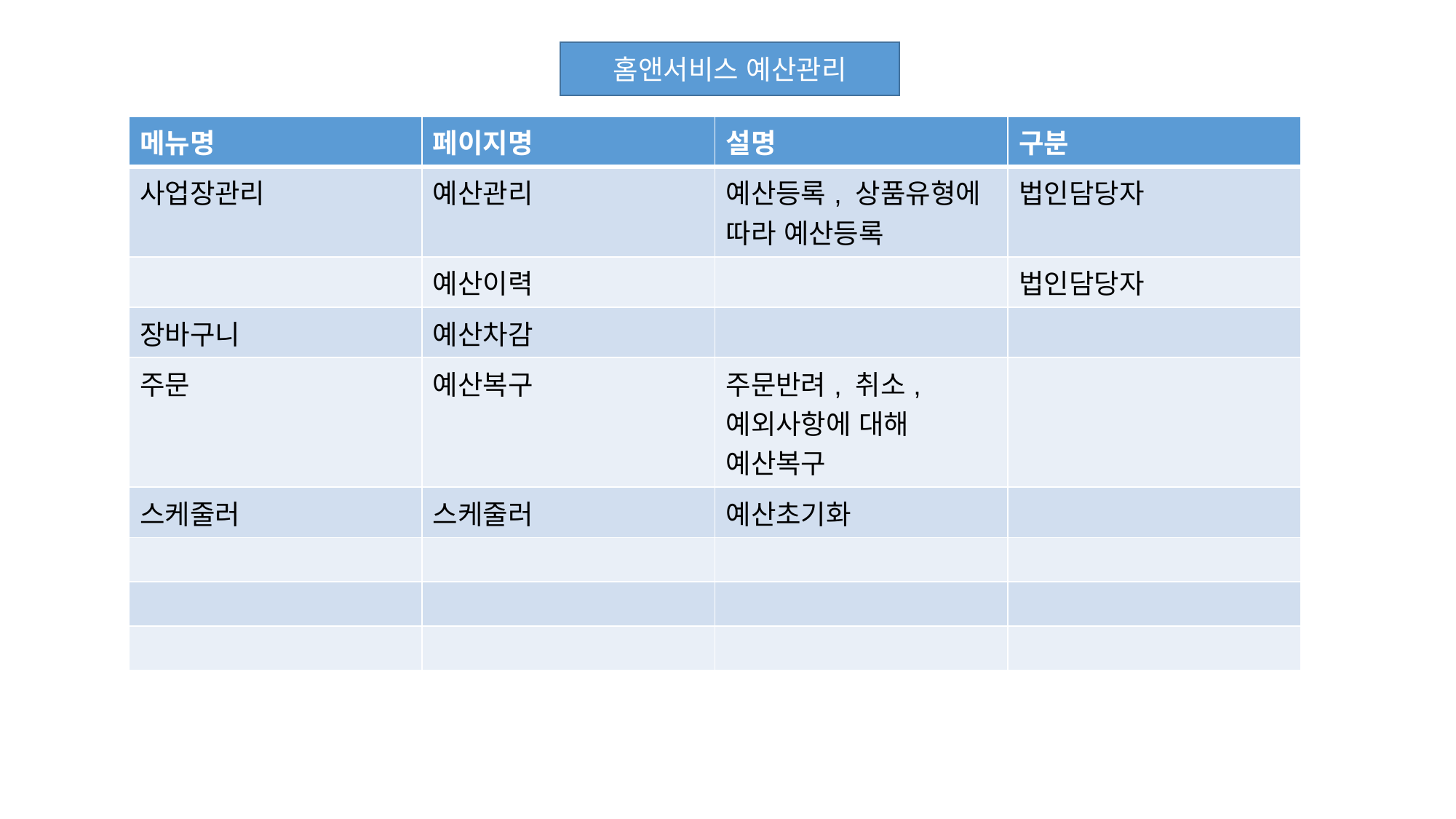

홈앤서비스 예산관리
| 메뉴명 | 페이지명 | 설명 | 구분 |
| --- | --- | --- | --- |
| 사업장관리 | 예산관리 | 예산등록, 상품유형에 따라 예산등록 | 법인담당자 |
|  | 예산이력 |  | 법인담당자 |
| 장바구니 | 예산차감 |  |  |
| 주문 | 예산복구 | 주문반려, 취소, 예외사항에 대해 예산복구 |  |
| 스케줄러 | 스케줄러 | 예산초기화 |  |
|  |  |  |  |
|  |  |  |  |
|  |  |  |  |